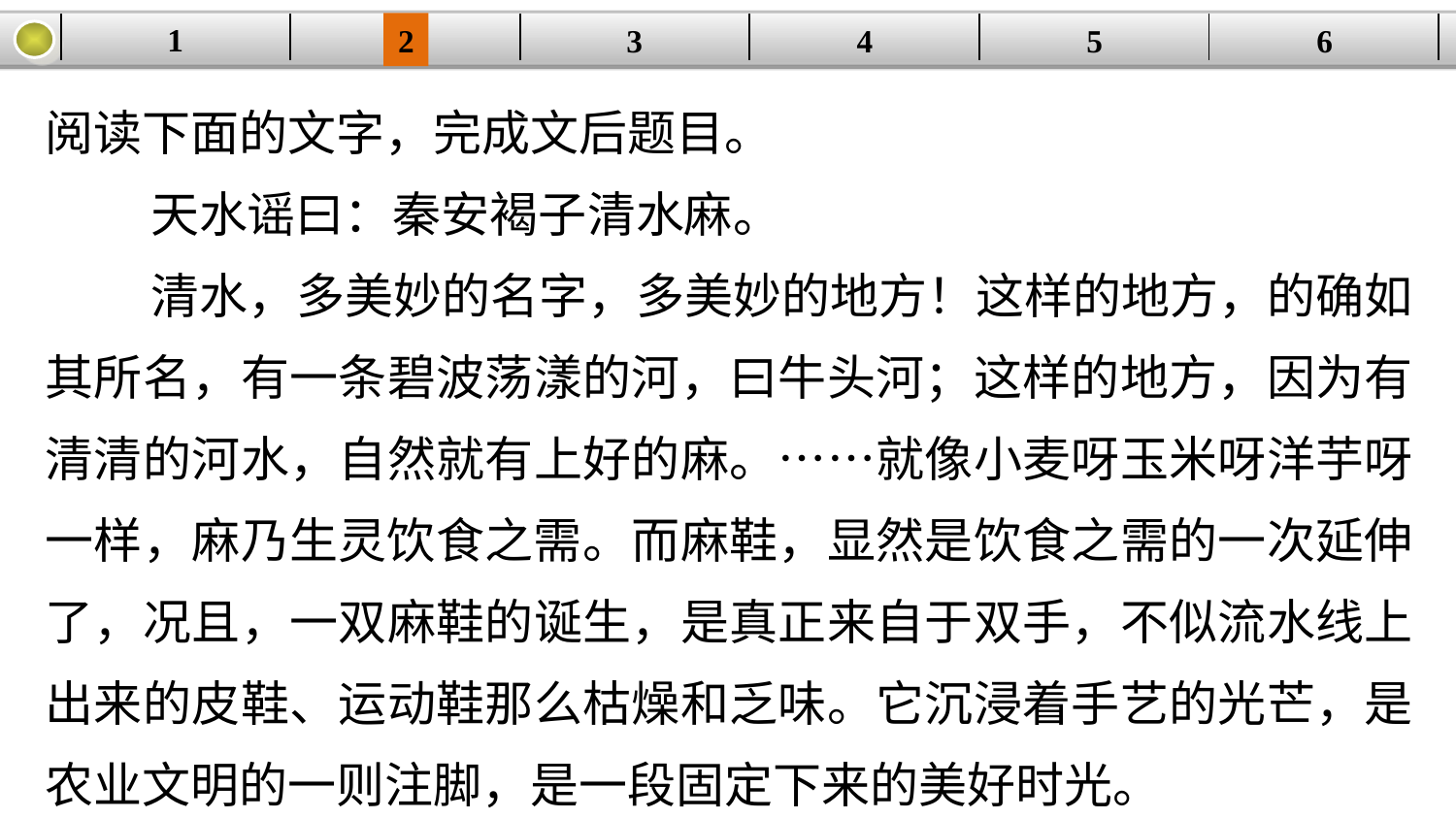

1
2
3
4
|  |  |  |  |  |  |
| --- | --- | --- | --- | --- | --- |
5
6

阅读下面的文字，完成文后题目。
天水谣曰：秦安褐子清水麻。
清水，多美妙的名字，多美妙的地方！这样的地方，的确如其所名，有一条碧波荡漾的河，曰牛头河；这样的地方，因为有清清的河水，自然就有上好的麻。……就像小麦呀玉米呀洋芋呀一样，麻乃生灵饮食之需。而麻鞋，显然是饮食之需的一次延伸了，况且，一双麻鞋的诞生，是真正来自于双手，不似流水线上出来的皮鞋、运动鞋那么枯燥和乏味。它沉浸着手艺的光芒，是农业文明的一则注脚，是一段固定下来的美好时光。